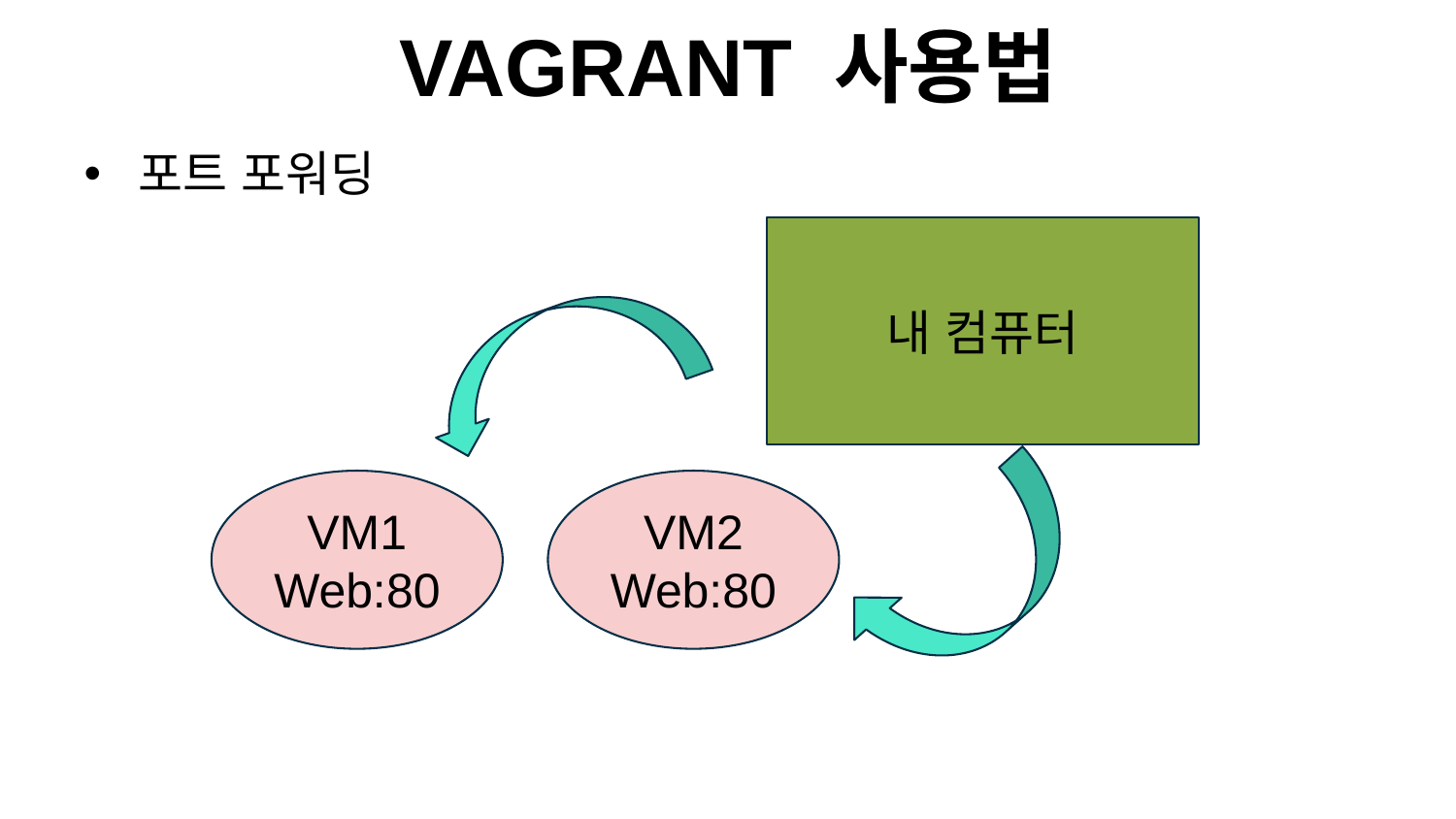

# VAGRANT 사용법
포트 포워딩
내 컴퓨터
8080

80
VM1
Web:80
VM2
Web:80
9090

80